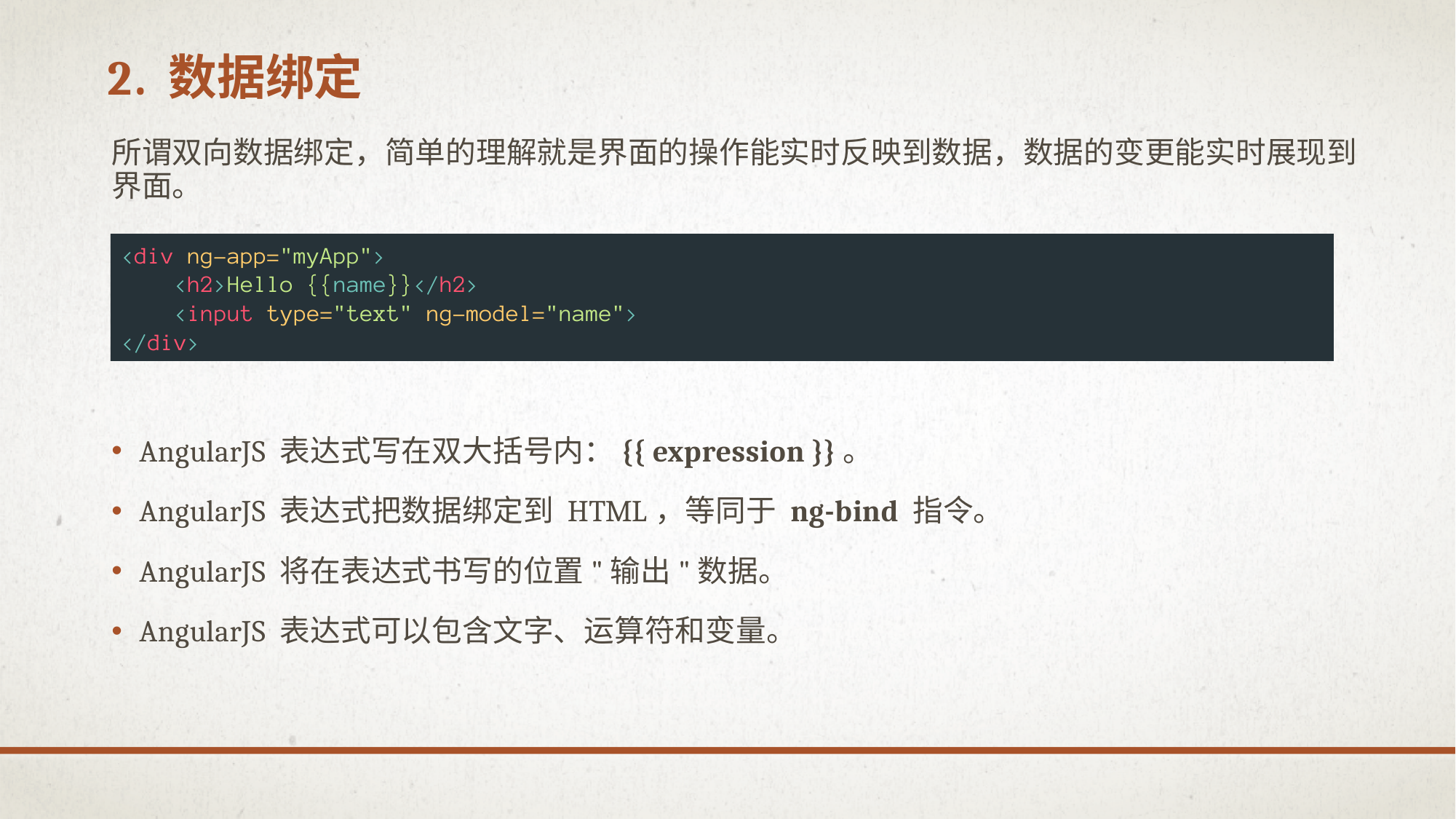

# 2. 数据绑定
所谓双向数据绑定，简单的理解就是界面的操作能实时反映到数据，数据的变更能实时展现到界面。

<div ng-app="myApp">
    <h2>Hello {{name}}</h2>
    <input type="text" ng-model="name">
</div>
AngularJS 表达式写在双大括号内：{{ expression }}。
AngularJS 表达式把数据绑定到 HTML，等同于 ng-bind 指令。
AngularJS 将在表达式书写的位置"输出"数据。
AngularJS 表达式可以包含文字、运算符和变量。